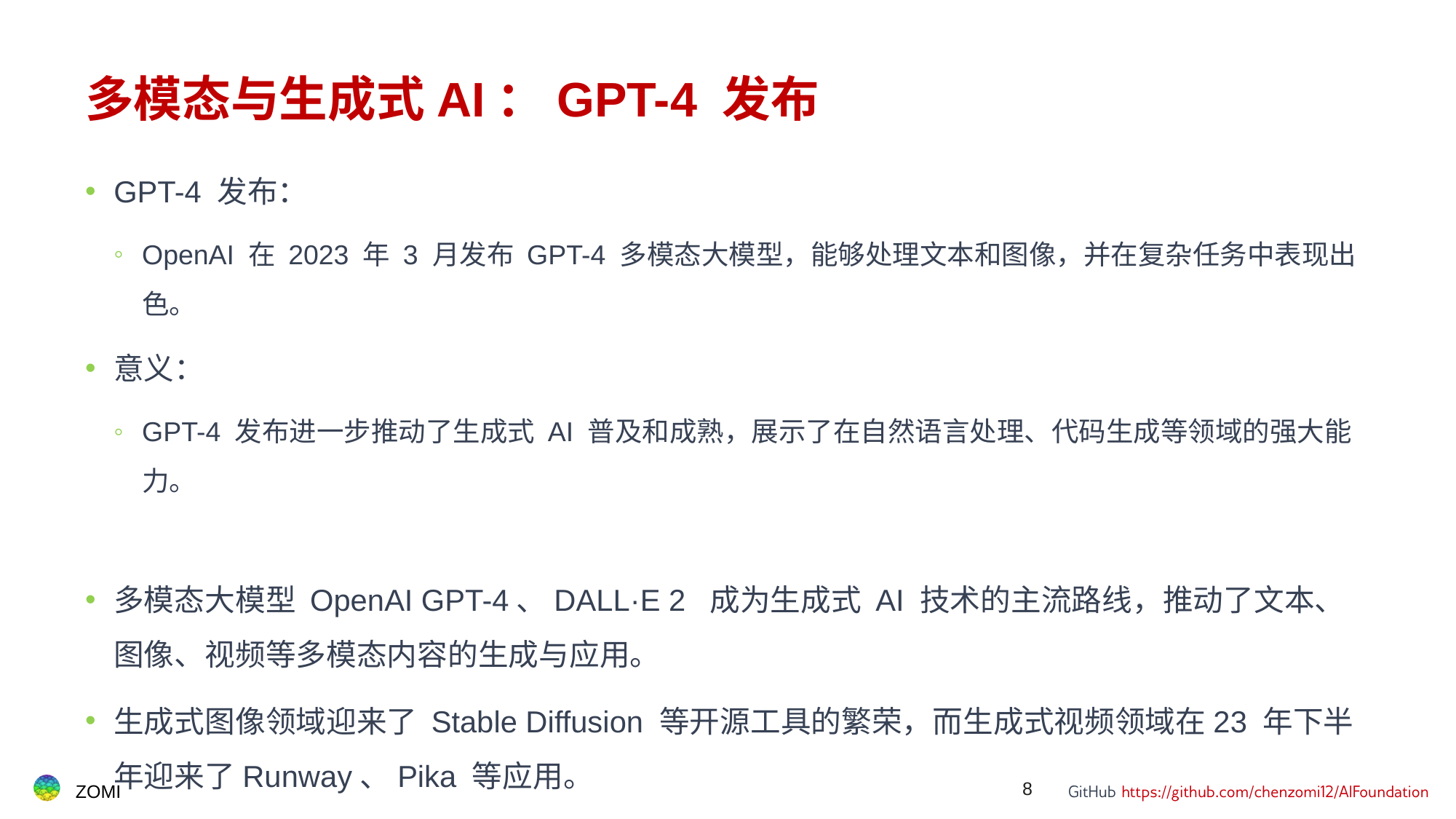

# 多模态与生成式AI：GPT-4 发布
GPT-4 发布：
OpenAI 在 2023 年 3 月发布 GPT-4 多模态大模型，能够处理文本和图像，并在复杂任务中表现出色。
意义：
GPT-4 发布进一步推动了生成式 AI 普及和成熟，展示了在自然语言处理、代码生成等领域的强大能力。

多模态大模型 OpenAI GPT-4、DALL·E 2  成为生成式 AI 技术的主流路线，推动了文本、图像、视频等多模态内容的生成与应用。
生成式图像领域迎来了 Stable Diffusion 等开源工具的繁荣，而生成式视频领域在23 年下半年迎来了Runway、Pika 等应用。